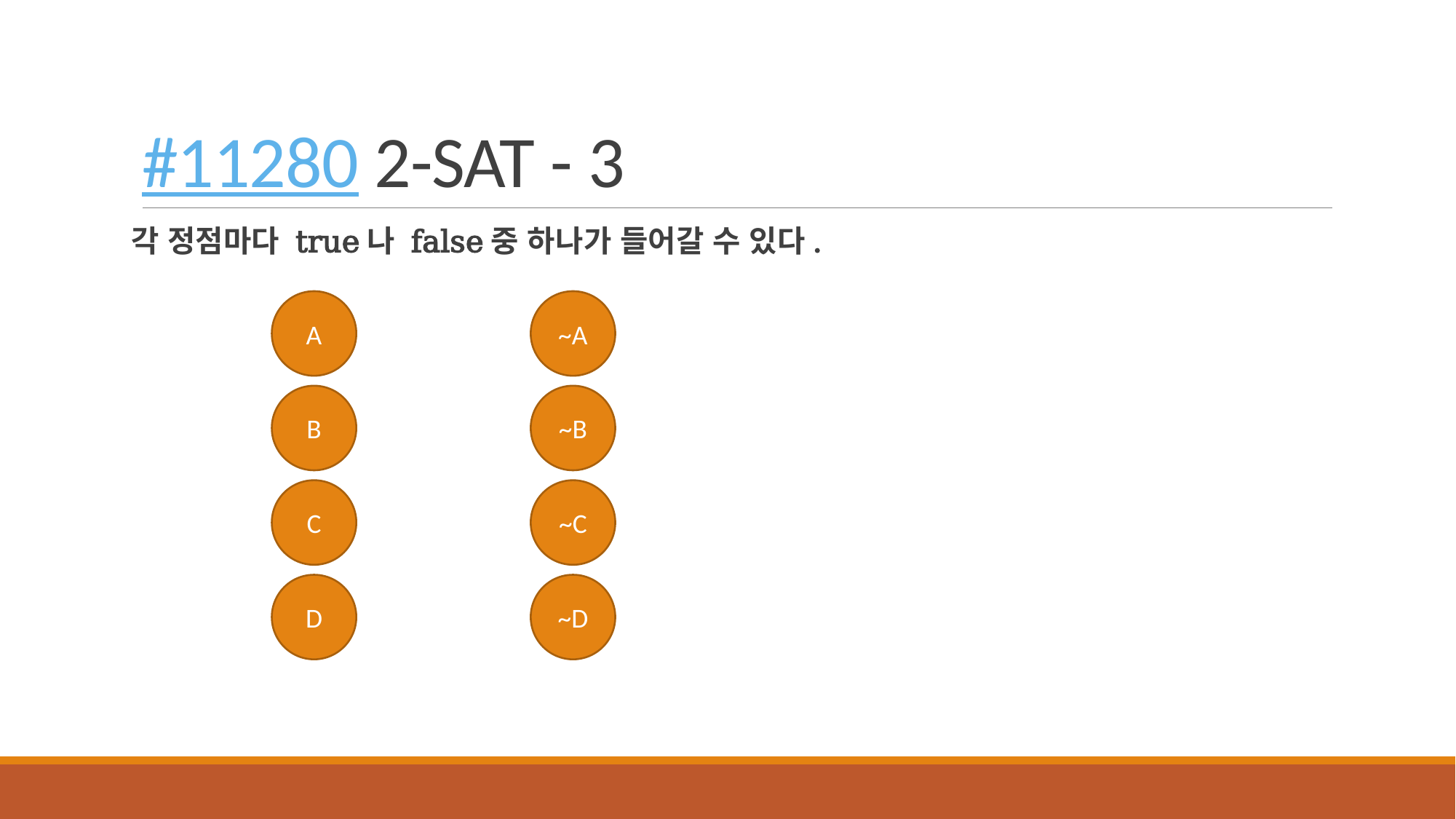

# #11280 2-SAT - 3
각 정점마다 true나 false중 하나가 들어갈 수 있다.

A
~A
B
~B
C
~C
D
~D